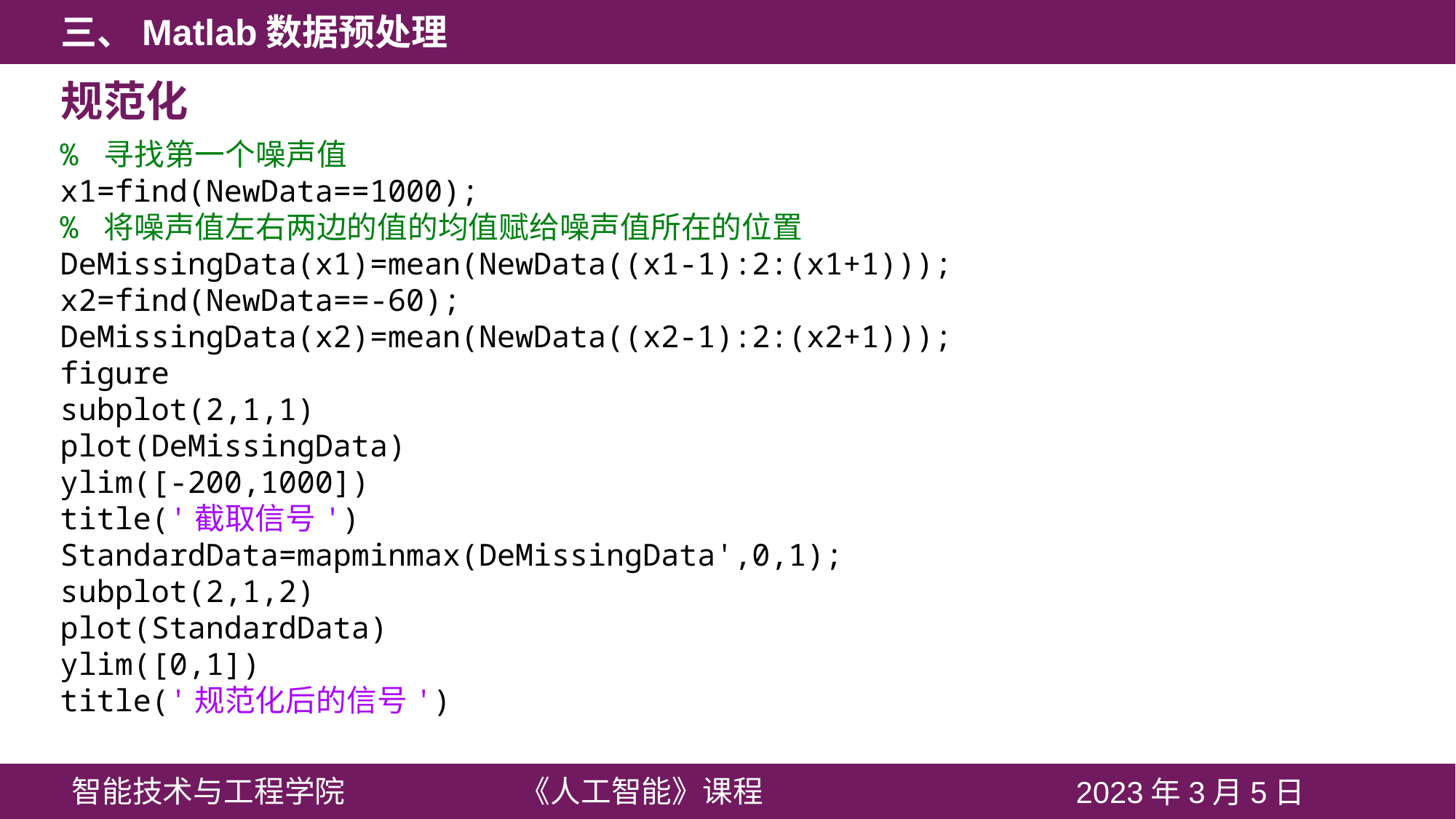

规范化
% 寻找第一个噪声值
x1=find(NewData==1000);
% 将噪声值左右两边的值的均值赋给噪声值所在的位置
DeMissingData(x1)=mean(NewData((x1-1):2:(x1+1)));
x2=find(NewData==-60);
DeMissingData(x2)=mean(NewData((x2-1):2:(x2+1)));
figure
subplot(2,1,1)
plot(DeMissingData)
ylim([-200,1000])
title('截取信号')
StandardData=mapminmax(DeMissingData',0,1);
subplot(2,1,2)
plot(StandardData)
ylim([0,1])
title('规范化后的信号')